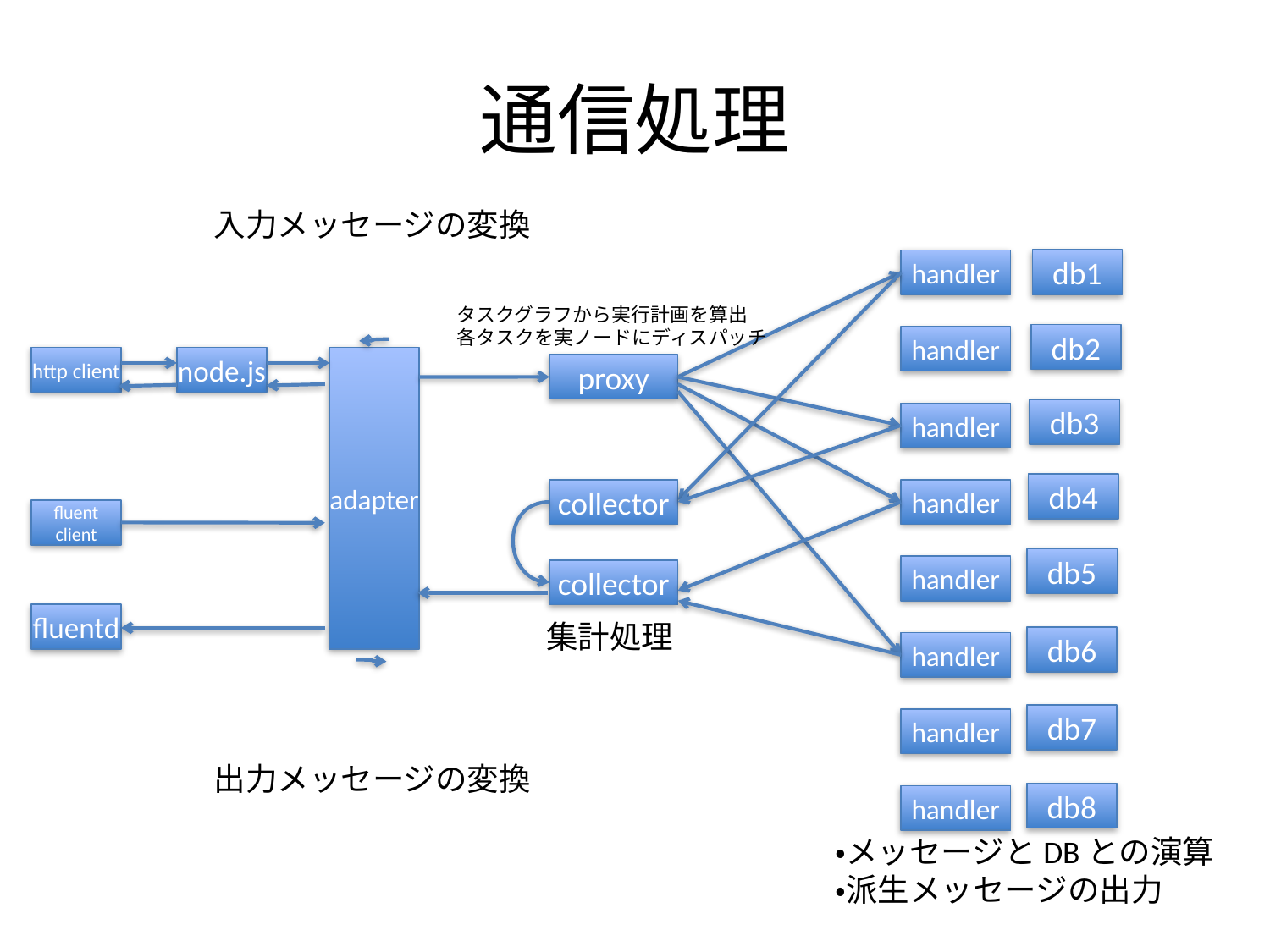

# 通信処理
入力メッセージの変換
db1
handler
タスクグラフから実行計画を算出
各タスクを実ノードにディスパッチ
db2
handler
adapter
http client
node.js
proxy
db3
handler
db4
handler
collector
fluent client
db5
handler
collector
fluentd
集計処理
db6
handler
db7
handler
出力メッセージの変換
db8
handler
・メッセージとDBとの演算
・派生メッセージの出力